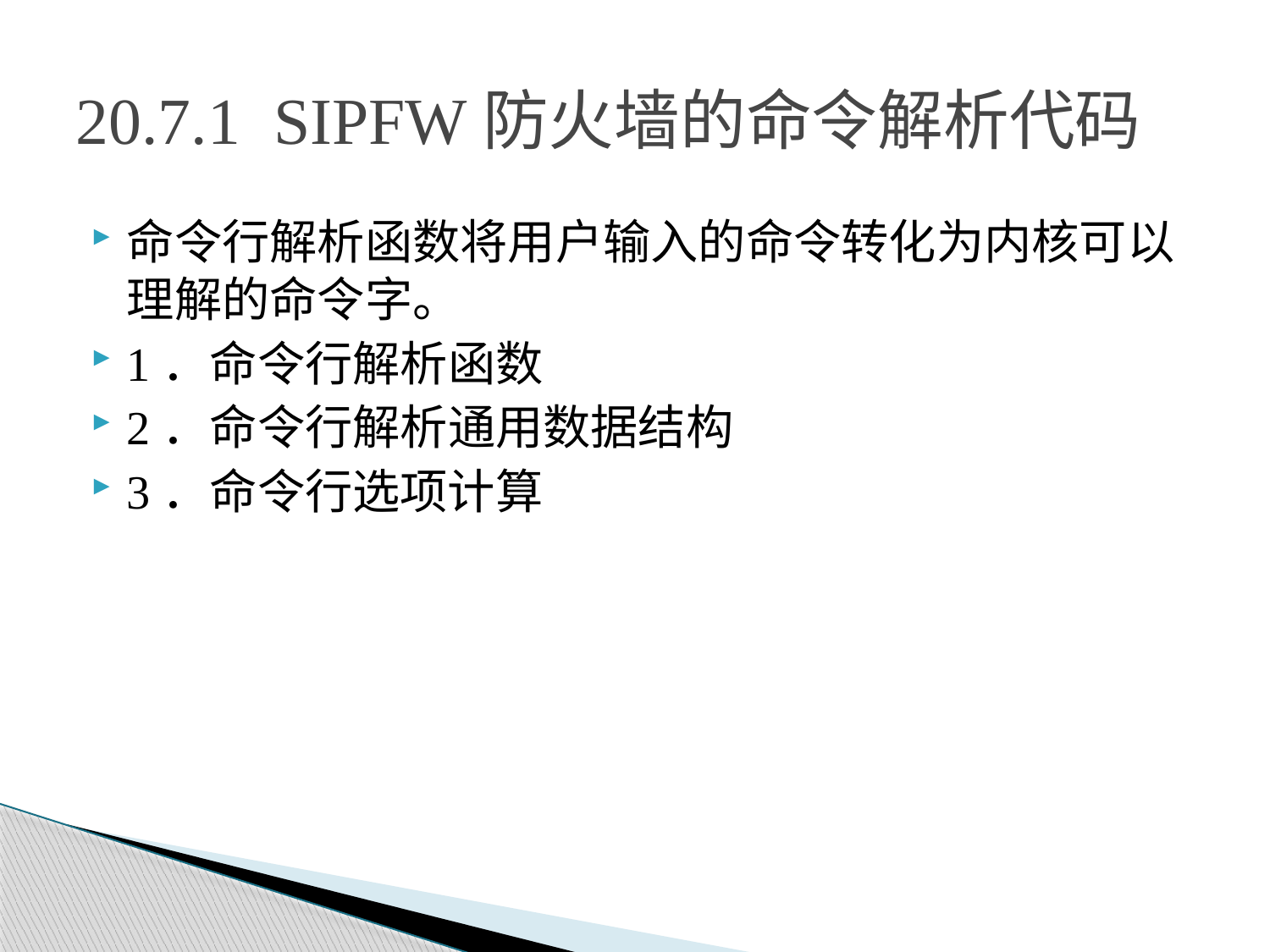

# 20.7.1  SIPFW防火墙的命令解析代码
命令行解析函数将用户输入的命令转化为内核可以理解的命令字。
1．命令行解析函数
2．命令行解析通用数据结构
3．命令行选项计算